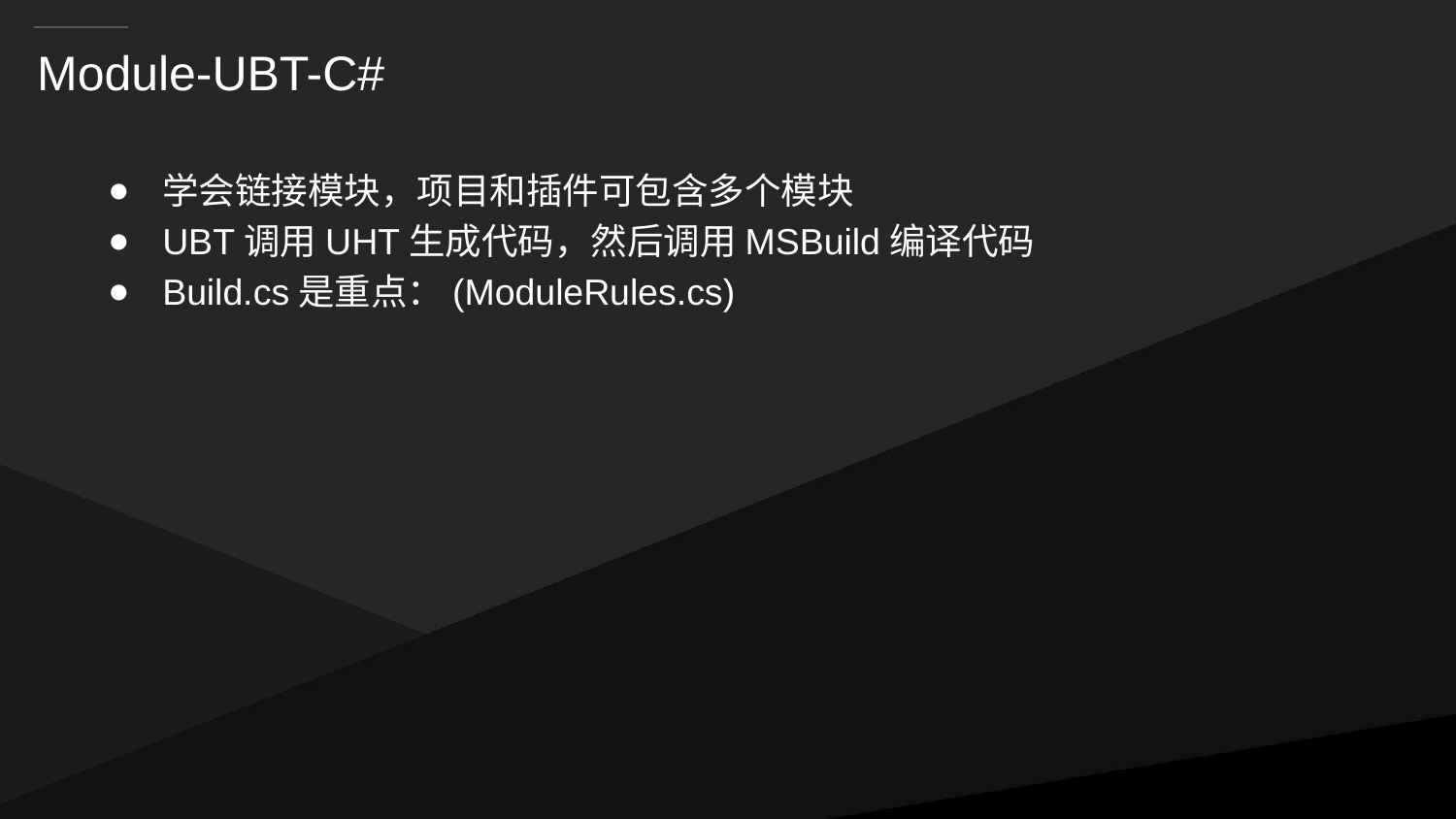

# Module-UBT-C#

学会链接模块，项目和插件可包含多个模块
UBT调用UHT生成代码，然后调用MSBuild编译代码
Build.cs是重点：(ModuleRules.cs)